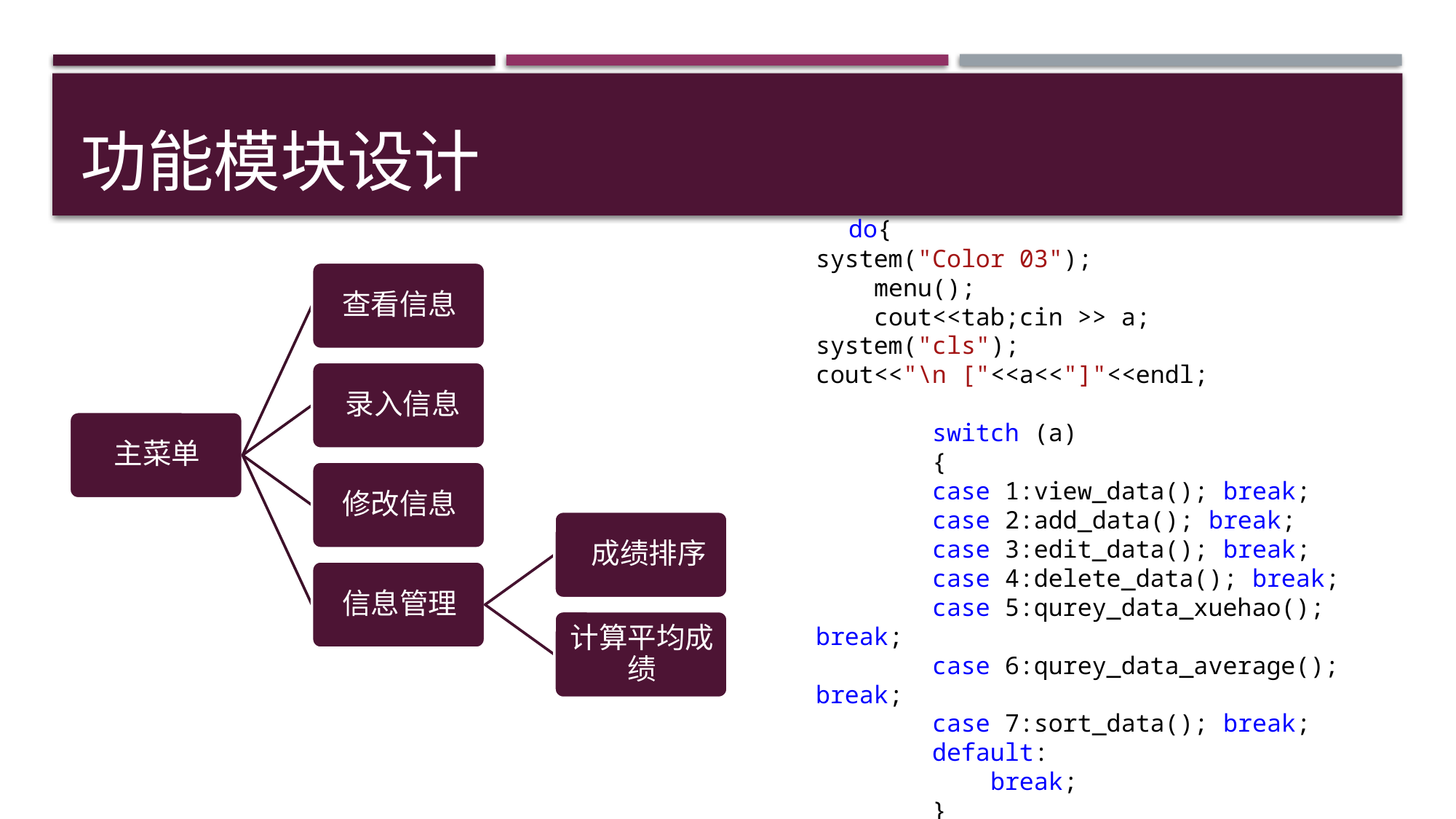

# 功能模块设计
  do{
system("Color 03");
    menu();
    cout<<tab;cin >> a;
system("cls");
cout<<"\n ["<<a<<"]"<<endl;

        switch (a)
        {
        case 1:view_data(); break;
        case 2:add_data(); break;
        case 3:edit_data(); break;
        case 4:delete_data(); break;
        case 5:qurey_data_xuehao(); break;
        case 6:qurey_data_average(); break;
        case 7:sort_data(); break;
        default:
            break;
        }
    }while (a);
主菜单

查看信息

 录入信息

修改信息

信息管理

 成绩排序

计算平均成绩